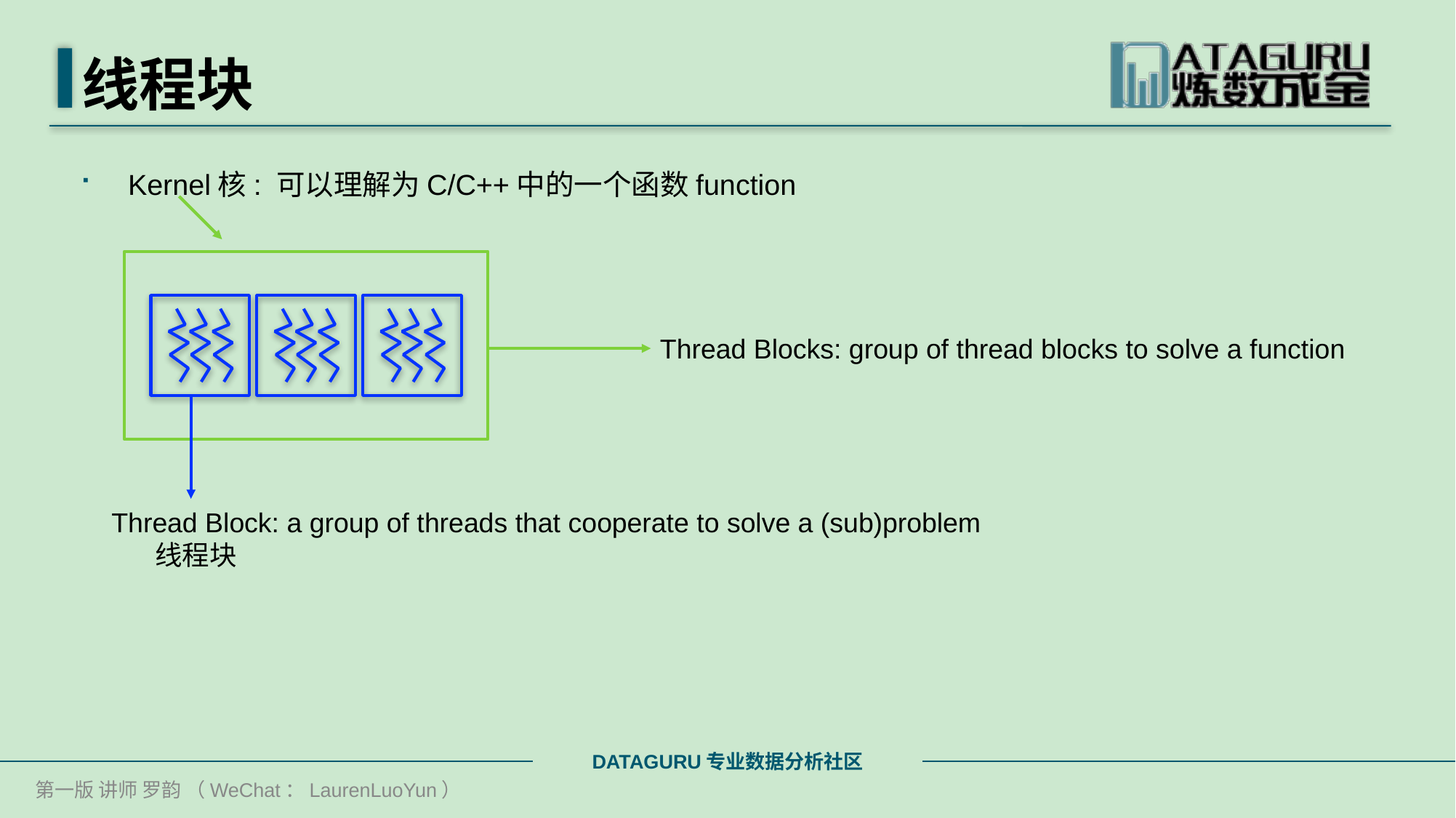

# 线程块
Kernel核: 可以理解为C/C++中的一个函数function

Thread Blocks: group of thread blocks to solve a function

Thread Block: a group of threads that cooperate to solve a (sub)problem
      线程块